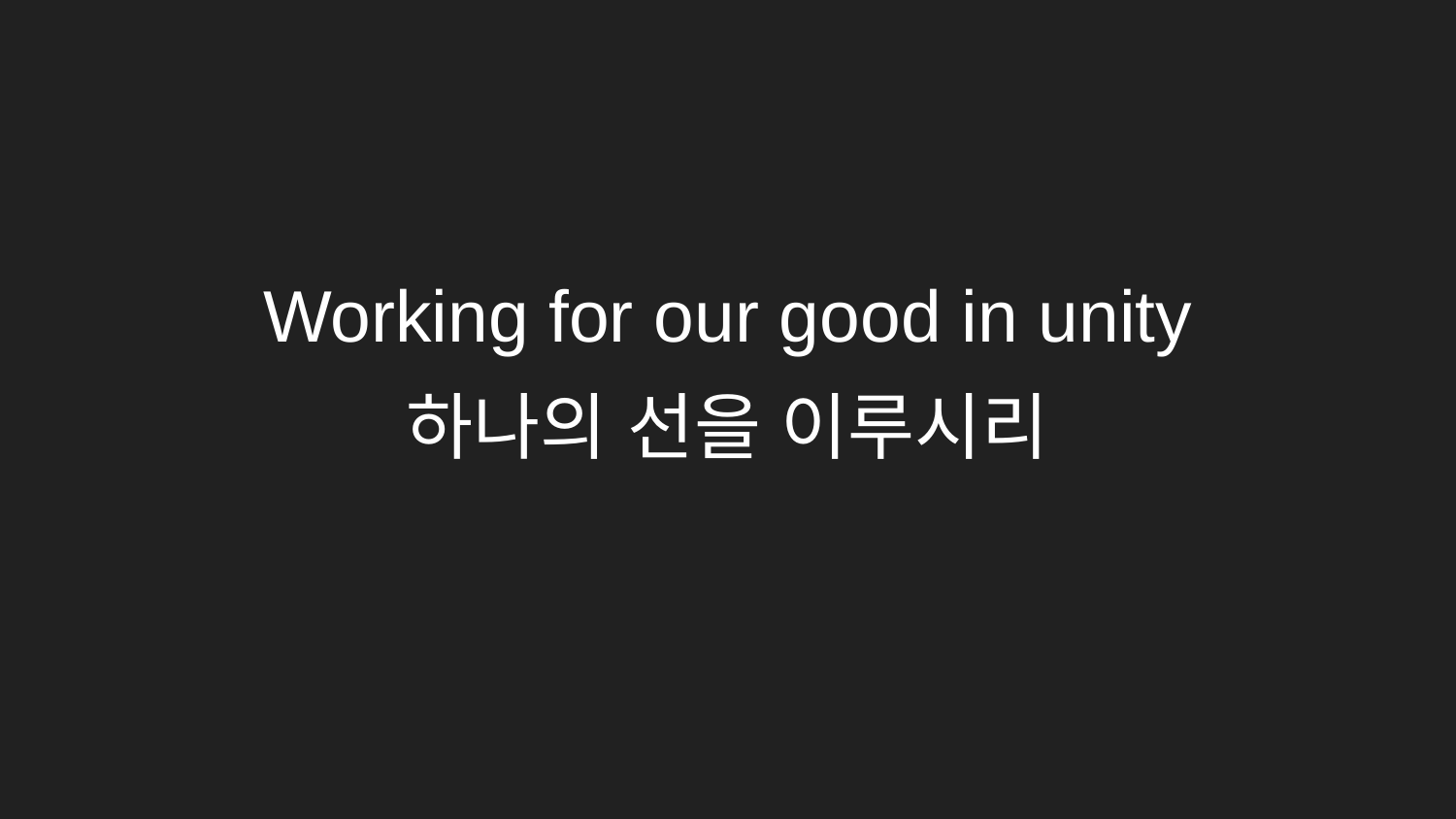

# Working for our good in unity
하나의 선을 이루시리